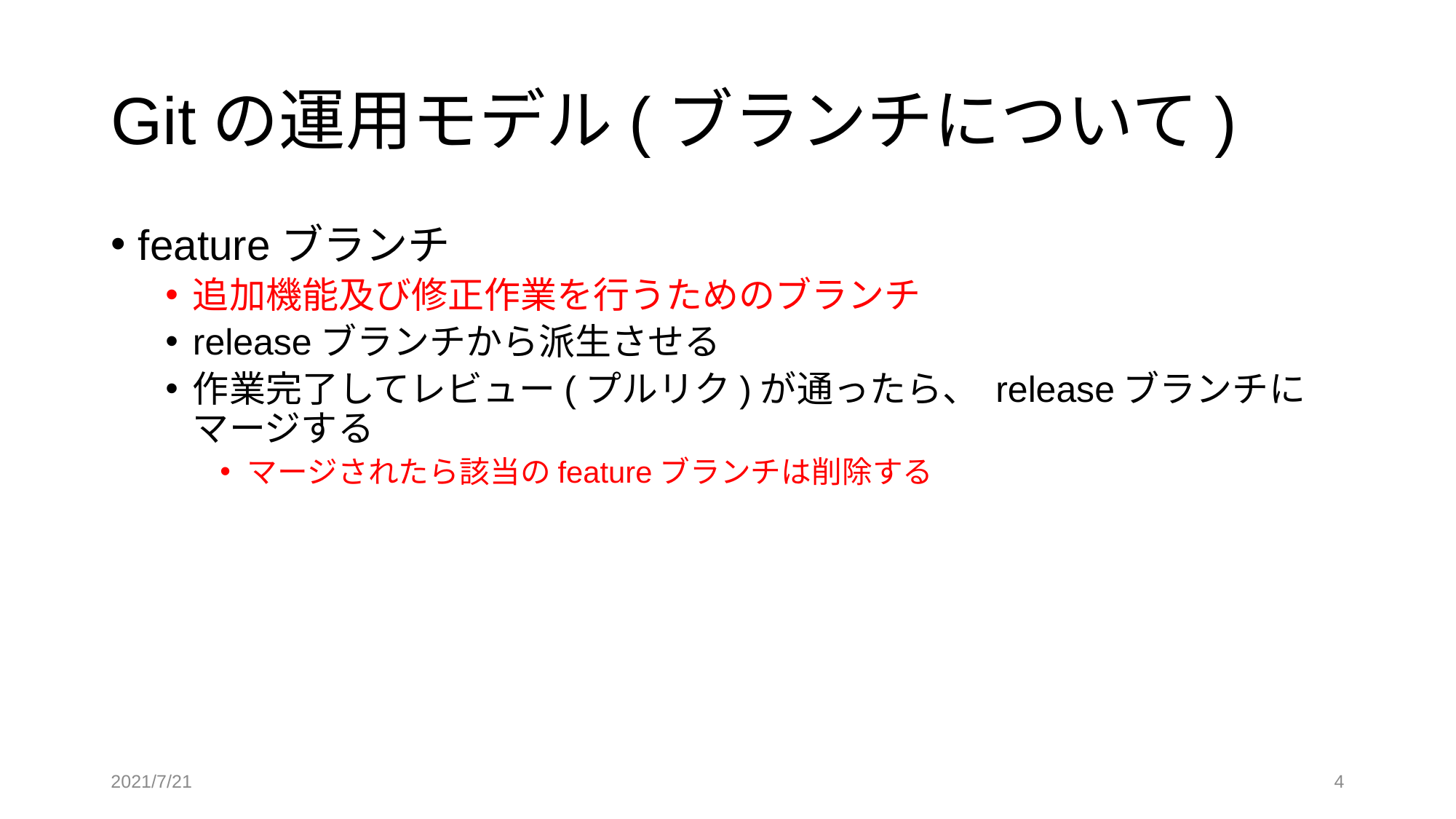

# Gitの運用モデル(ブランチについて)
featureブランチ
追加機能及び修正作業を行うためのブランチ
releaseブランチから派生させる
作業完了してレビュー(プルリク)が通ったら、 releaseブランチにマージする
マージされたら該当のfeatureブランチは削除する
2021/7/21
4